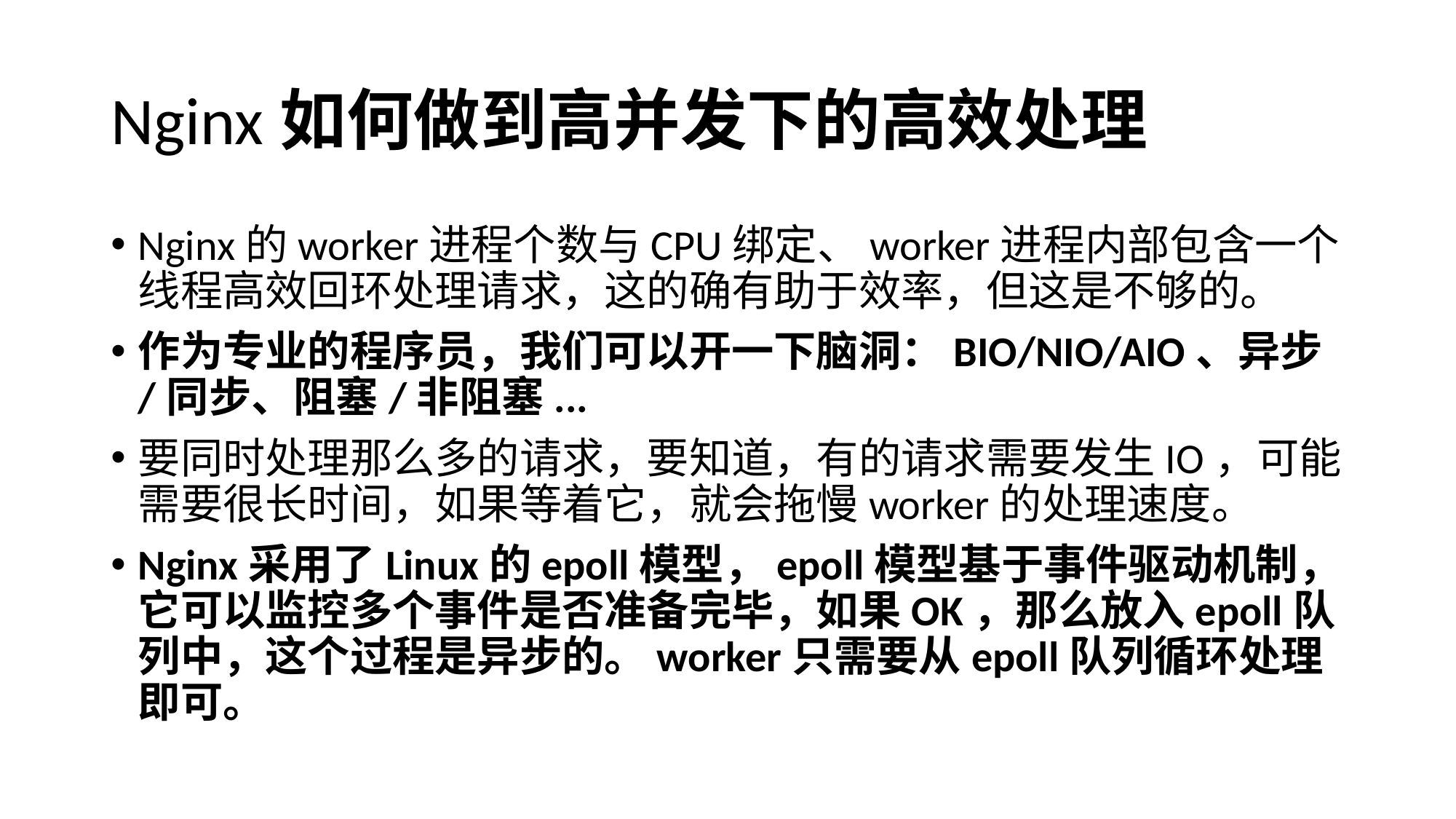

# Nginx如何做到高并发下的高效处理
Nginx的worker进程个数与CPU绑定、worker进程内部包含一个线程高效回环处理请求，这的确有助于效率，但这是不够的。
作为专业的程序员，我们可以开一下脑洞：BIO/NIO/AIO、异步/同步、阻塞/非阻塞...
要同时处理那么多的请求，要知道，有的请求需要发生IO，可能需要很长时间，如果等着它，就会拖慢worker的处理速度。
Nginx采用了Linux的epoll模型，epoll模型基于事件驱动机制，它可以监控多个事件是否准备完毕，如果OK，那么放入epoll队列中，这个过程是异步的。worker只需要从epoll队列循环处理即可。